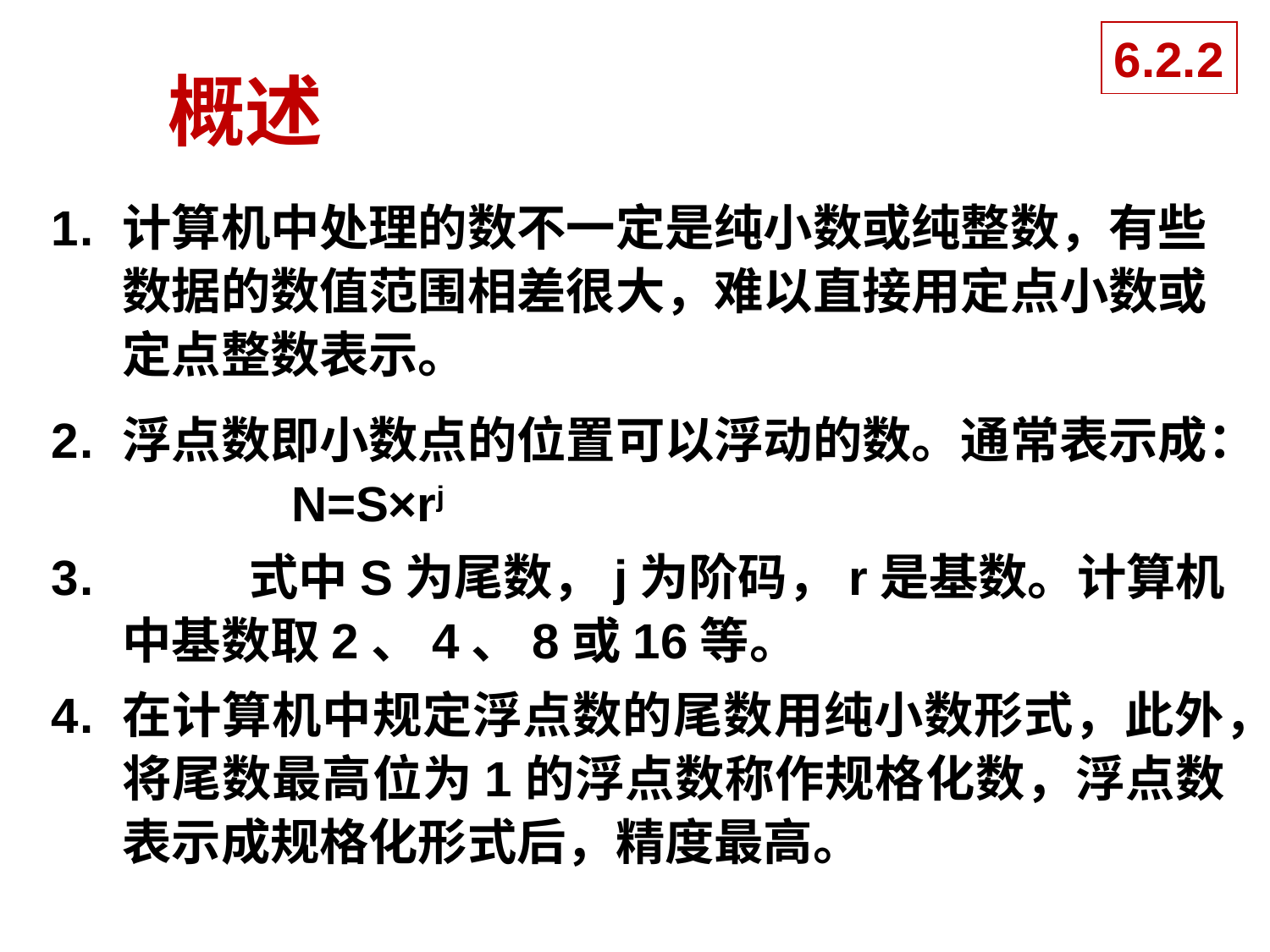

6.2.2
# 概述
计算机中处理的数不一定是纯小数或纯整数，有些数据的数值范围相差很大，难以直接用定点小数或定点整数表示。
浮点数即小数点的位置可以浮动的数。通常表示成：              N=S×rj
	式中S为尾数，j为阶码，r是基数。计算机中基数取2、4、8或16等。
在计算机中规定浮点数的尾数用纯小数形式，此外，将尾数最高位为1的浮点数称作规格化数，浮点数表示成规格化形式后，精度最高。